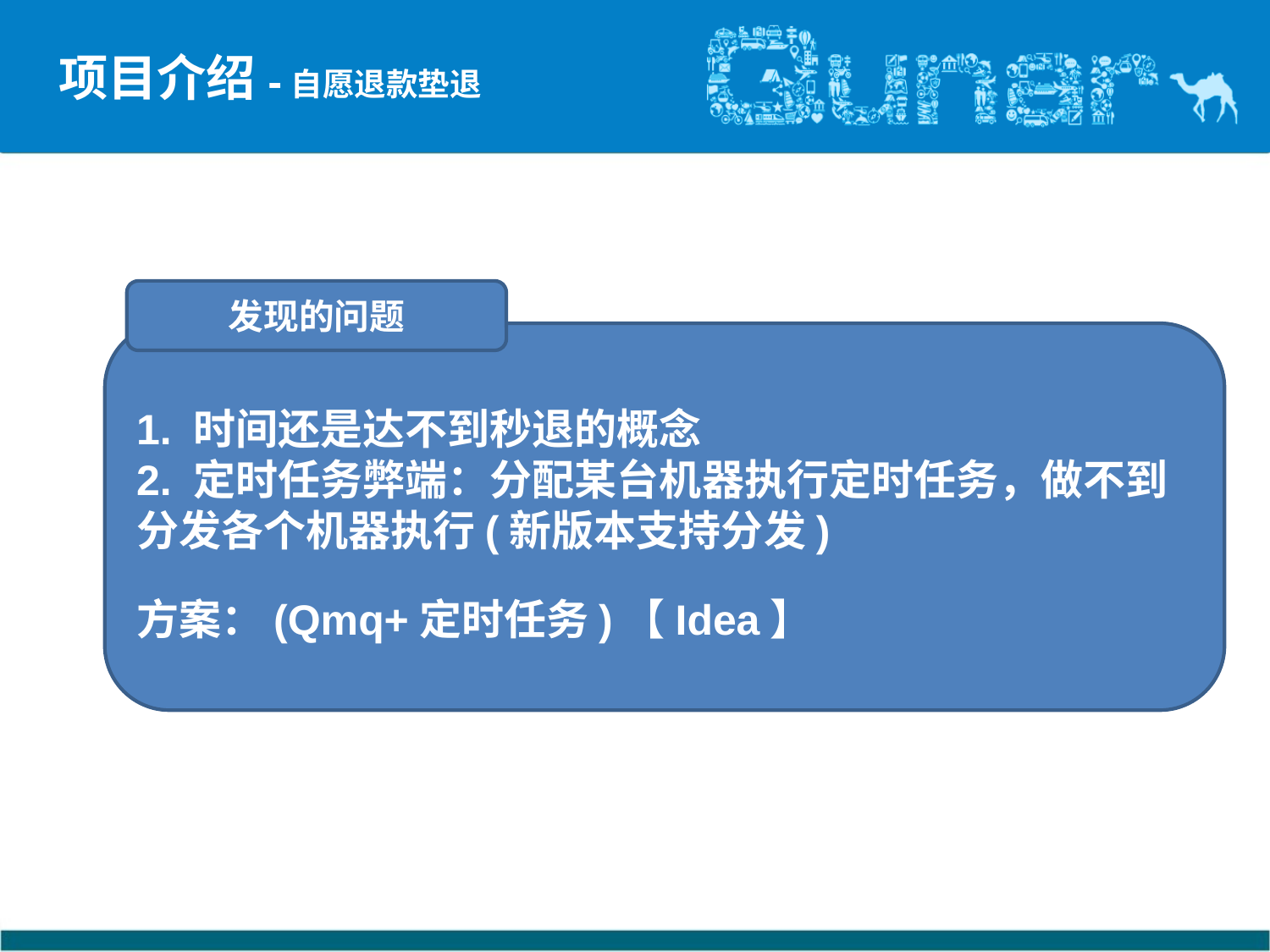

项目介绍-自愿退款垫退
发现的问题

现有垫退执行定时任务：

1. 时间还是达不到秒退的概念
2. 定时任务弊端：分配某台机器执行定时任务，做不到分发各个机器执行(新版本支持分发)

方案：(Qmq+定时任务)【Idea】